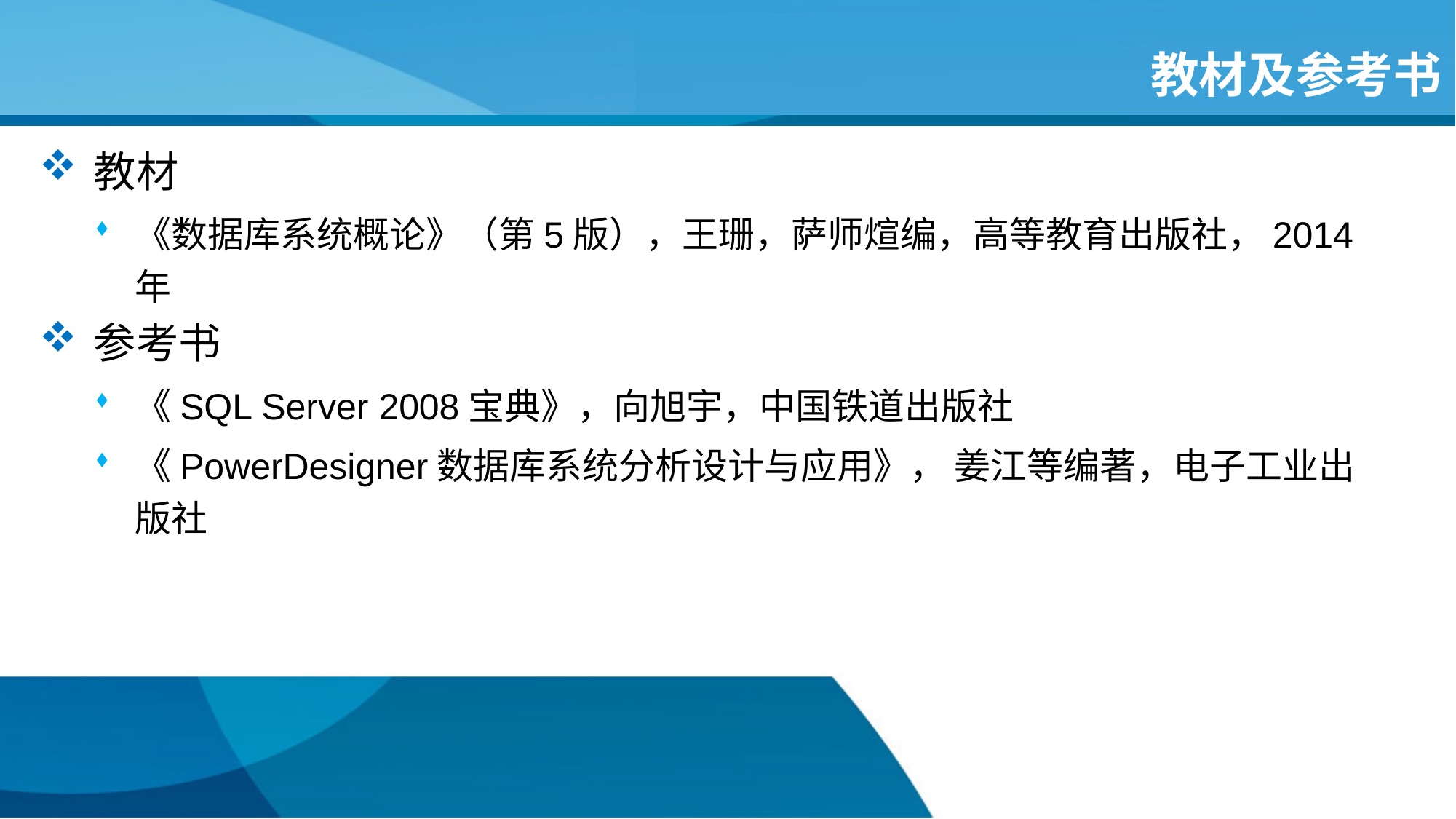

# 教材及参考书
教材
《数据库系统概论》（第5版），王珊，萨师煊编，高等教育出版社，2014年
参考书
《SQL Server 2008宝典》，向旭宇，中国铁道出版社
《PowerDesigner数据库系统分析设计与应用》， 姜江等编著，电子工业出版社